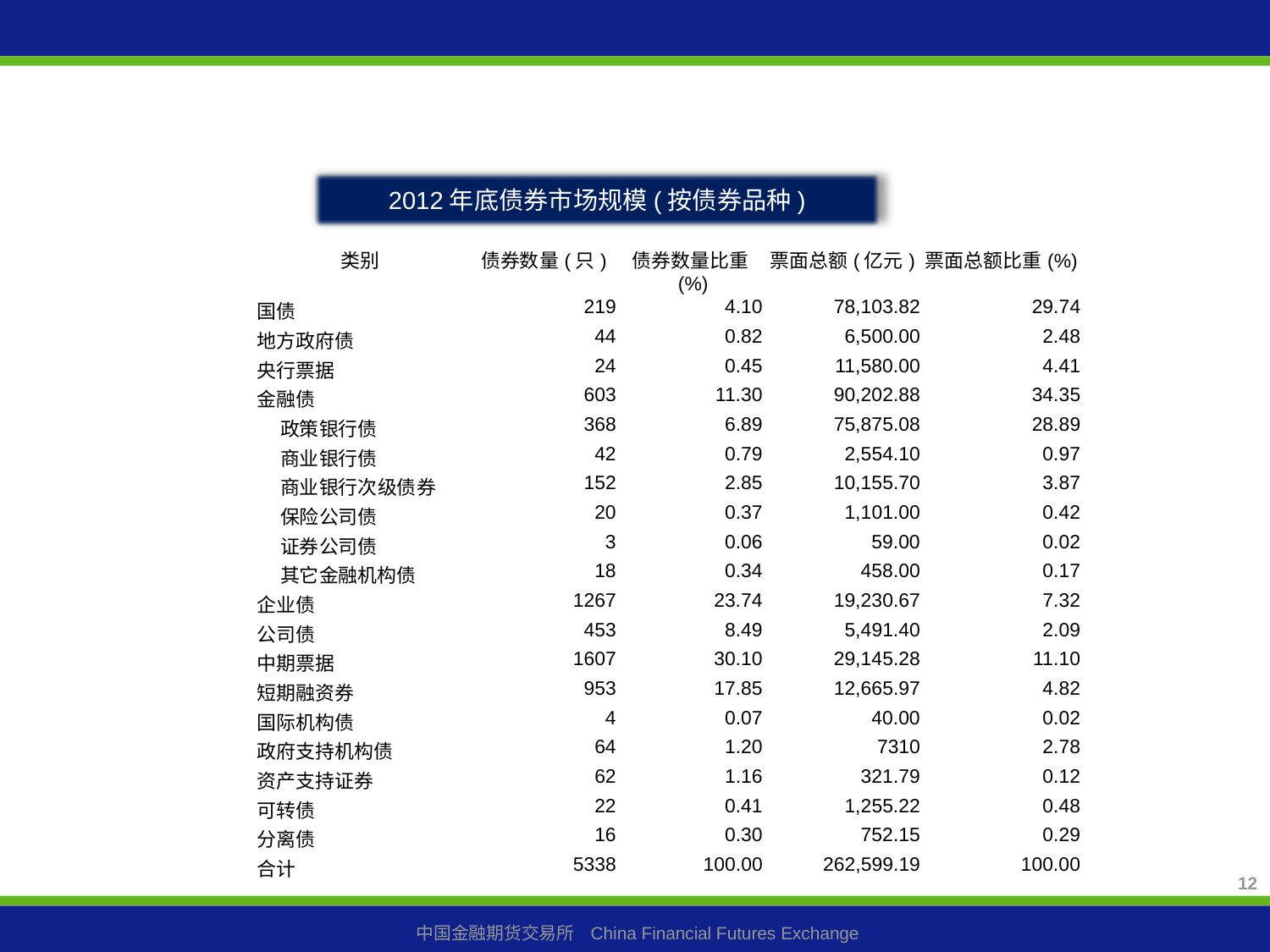

2012年底债券市场规模(按债券品种)
| 类别 | 债券数量(只) | 债券数量比重(%) | 票面总额(亿元) | 票面总额比重(%) |
| --- | --- | --- | --- | --- |
| 国债 | 219 | 4.10 | 78,103.82 | 29.74 |
| 地方政府债 | 44 | 0.82 | 6,500.00 | 2.48 |
| 央行票据 | 24 | 0.45 | 11,580.00 | 4.41 |
| 金融债 | 603 | 11.30 | 90,202.88 | 34.35 |
| 政策银行债 | 368 | 6.89 | 75,875.08 | 28.89 |
| 商业银行债 | 42 | 0.79 | 2,554.10 | 0.97 |
| 商业银行次级债券 | 152 | 2.85 | 10,155.70 | 3.87 |
| 保险公司债 | 20 | 0.37 | 1,101.00 | 0.42 |
| 证券公司债 | 3 | 0.06 | 59.00 | 0.02 |
| 其它金融机构债 | 18 | 0.34 | 458.00 | 0.17 |
| 企业债 | 1267 | 23.74 | 19,230.67 | 7.32 |
| 公司债 | 453 | 8.49 | 5,491.40 | 2.09 |
| 中期票据 | 1607 | 30.10 | 29,145.28 | 11.10 |
| 短期融资券 | 953 | 17.85 | 12,665.97 | 4.82 |
| 国际机构债 | 4 | 0.07 | 40.00 | 0.02 |
| 政府支持机构债 | 64 | 1.20 | 7310 | 2.78 |
| 资产支持证券 | 62 | 1.16 | 321.79 | 0.12 |
| 可转债 | 22 | 0.41 | 1,255.22 | 0.48 |
| 分离债 | 16 | 0.30 | 752.15 | 0.29 |
| 合计 | 5338 | 100.00 | 262,599.19 | 100.00 |
12